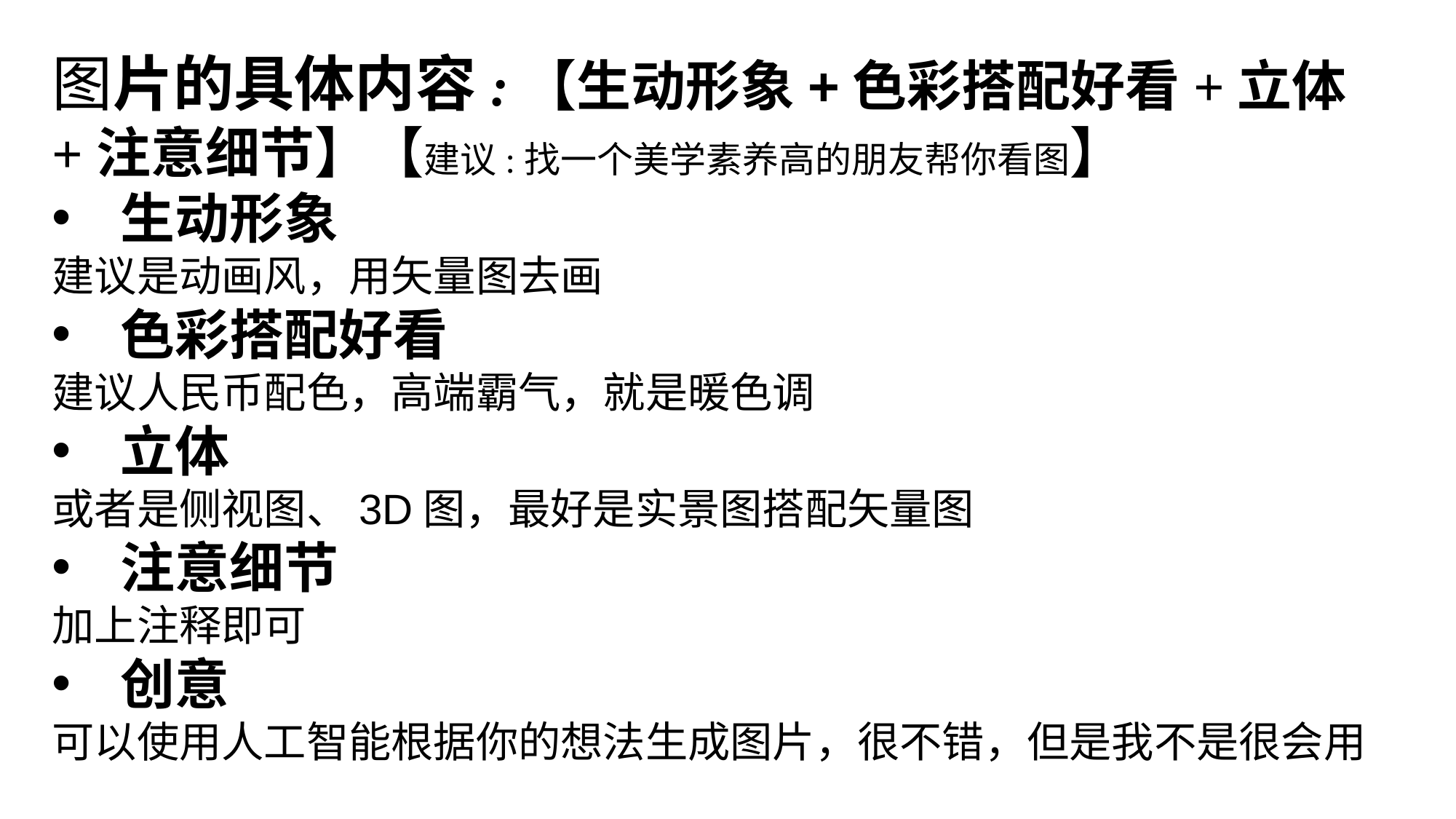

图片的具体内容:【生动形象+色彩搭配好看+立体+注意细节】【建议:找一个美学素养高的朋友帮你看图】
生动形象
建议是动画风，用矢量图去画
色彩搭配好看
建议人民币配色，高端霸气，就是暖色调
立体
或者是侧视图、3D图，最好是实景图搭配矢量图
注意细节
加上注释即可
创意
可以使用人工智能根据你的想法生成图片，很不错，但是我不是很会用